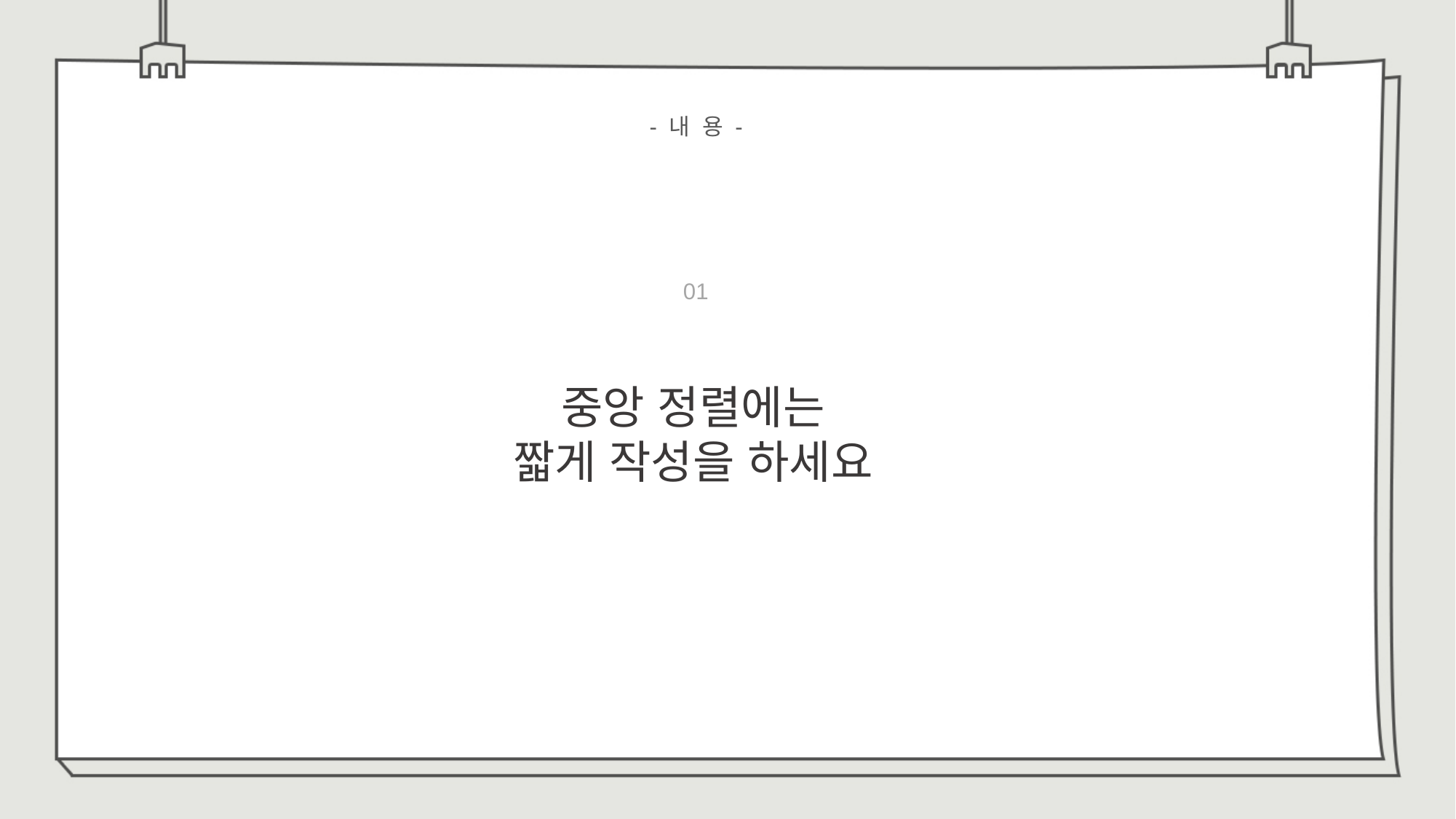

- 내  용 -
01
중앙 정렬에는
짧게 작성을 하세요